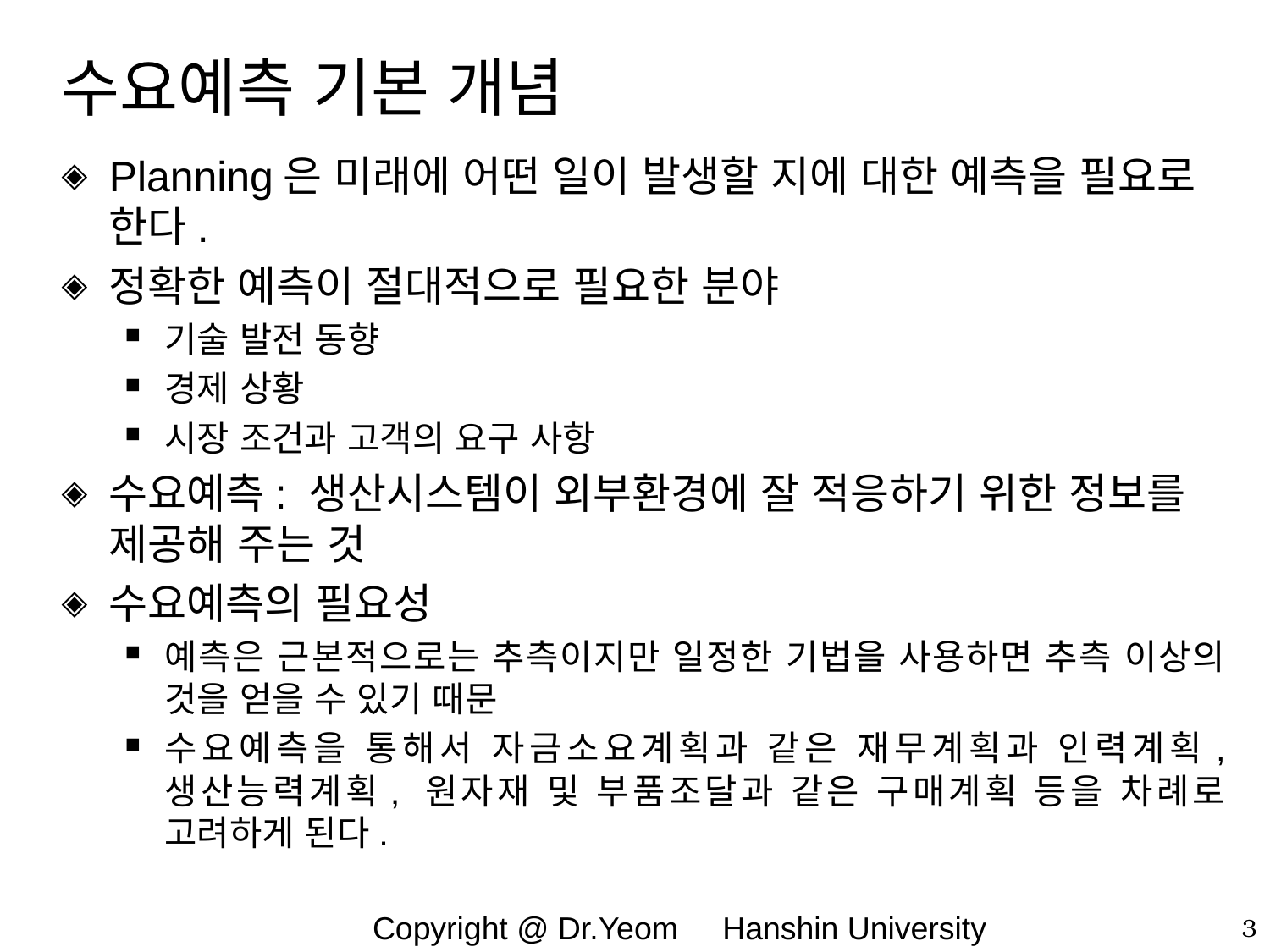

# 수요예측 기본 개념
Planning은 미래에 어떤 일이 발생할 지에 대한 예측을 필요로 한다.
정확한 예측이 절대적으로 필요한 분야
기술 발전 동향
경제 상황
시장 조건과 고객의 요구 사항
수요예측: 생산시스템이 외부환경에 잘 적응하기 위한 정보를 제공해 주는 것
수요예측의 필요성
예측은 근본적으로는 추측이지만 일정한 기법을 사용하면 추측 이상의 것을 얻을 수 있기 때문
수요예측을 통해서 자금소요계획과 같은 재무계획과 인력계획, 생산능력계획, 원자재 및 부품조달과 같은 구매계획 등을 차례로 고려하게 된다.
3